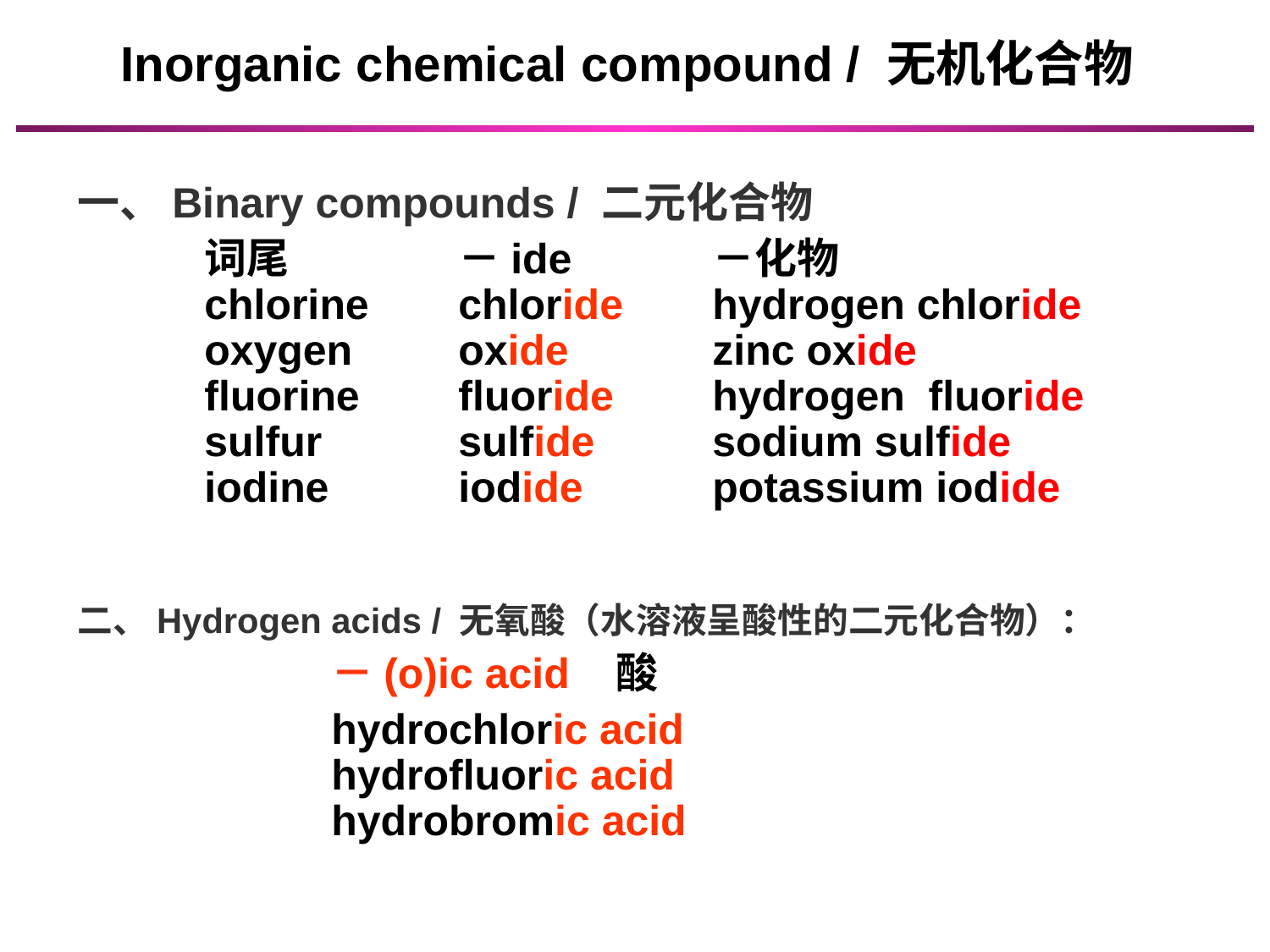

Inorganic chemical compound / 无机化合物

一、Binary compounds / 二元化合物
	词尾		－ide		－化物
	chlorine	chloride	hydrogen chloride
	oxygen	oxide		zinc oxide
	fluorine	fluoride	hydrogen  fluoride
	sulfur		sulfide	sodium sulfide
	iodine		iodide		potassium iodide

二、Hydrogen acids / 无氧酸（水溶液呈酸性的二元化合物）：
		－(o)ic acid   酸
		hydrochloric acid
		hydrofluoric acid
		hydrobromic acid